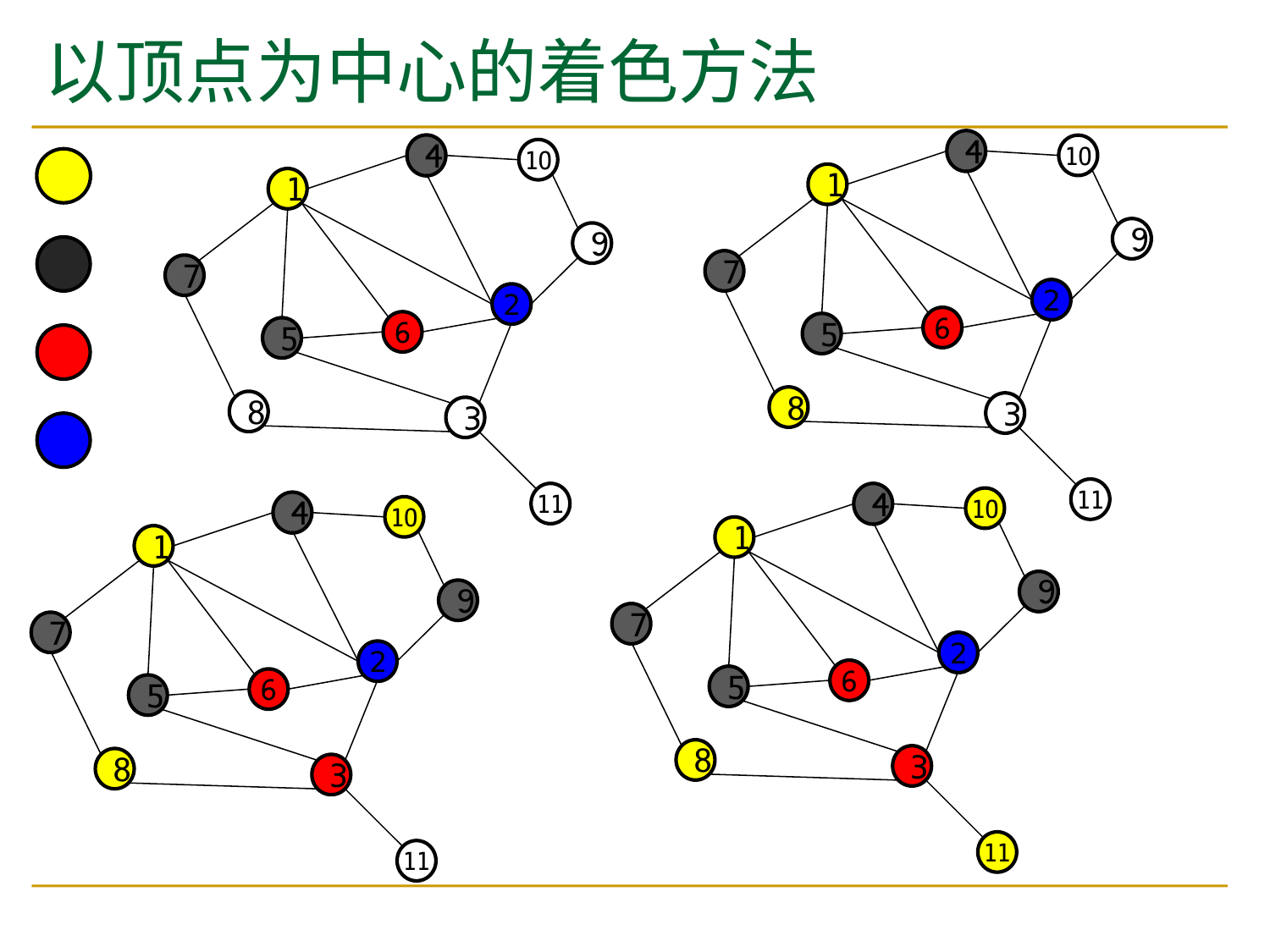

# 以顶点为中心的着色方法
4
10
1
9
7
2
6
5
8
3
11
4
10
1
9
7
2
6
5
8
3
11

4
10
1
9
7
2
6
5
8
3
11
4
10
1
9
7
2
6
5
8
3
11